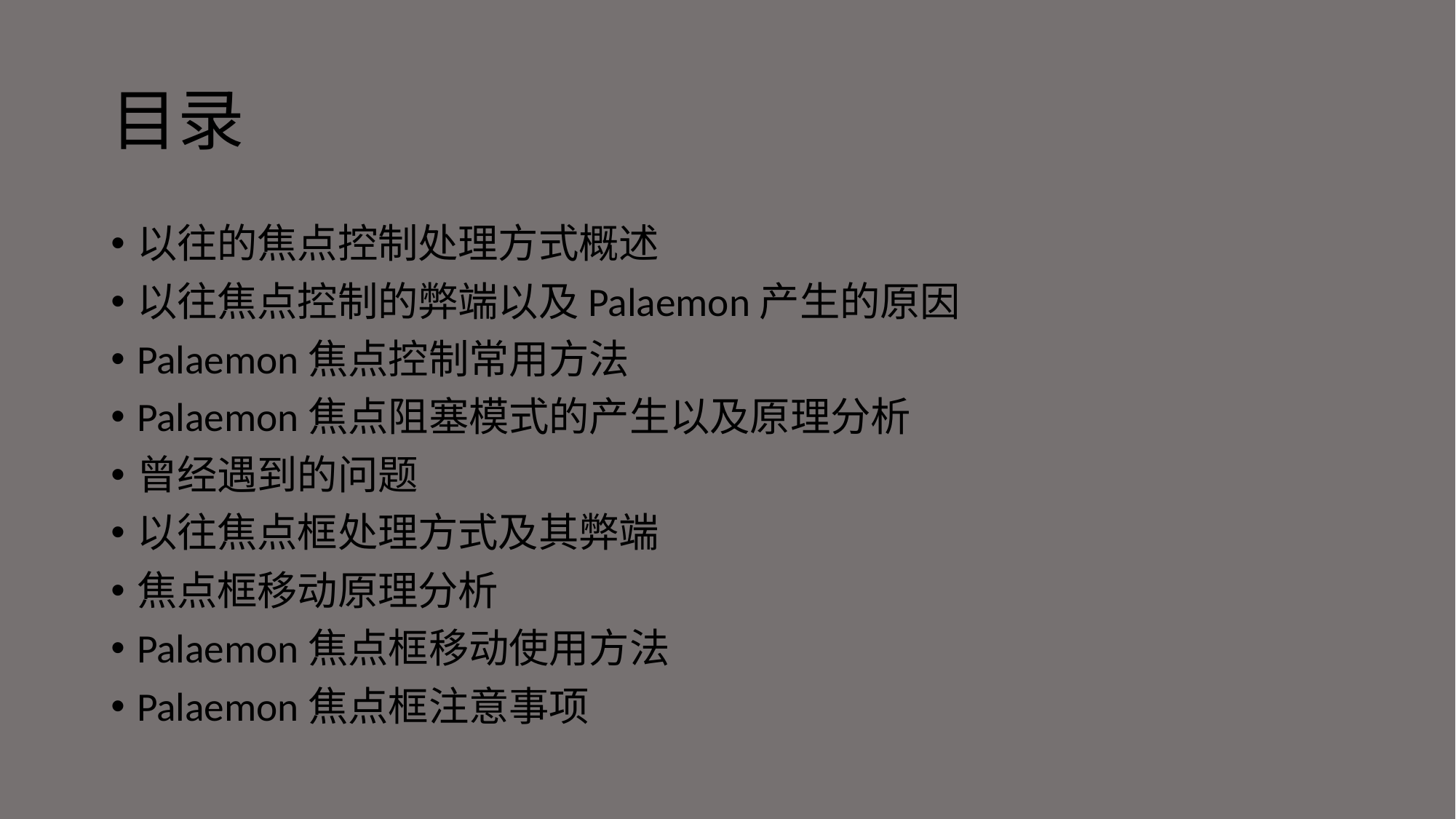

# 目录
以往的焦点控制处理方式概述
以往焦点控制的弊端以及Palaemon产生的原因
Palaemon焦点控制常用方法
Palaemon焦点阻塞模式的产生以及原理分析
曾经遇到的问题
以往焦点框处理方式及其弊端
焦点框移动原理分析
Palaemon焦点框移动使用方法
Palaemon焦点框注意事项